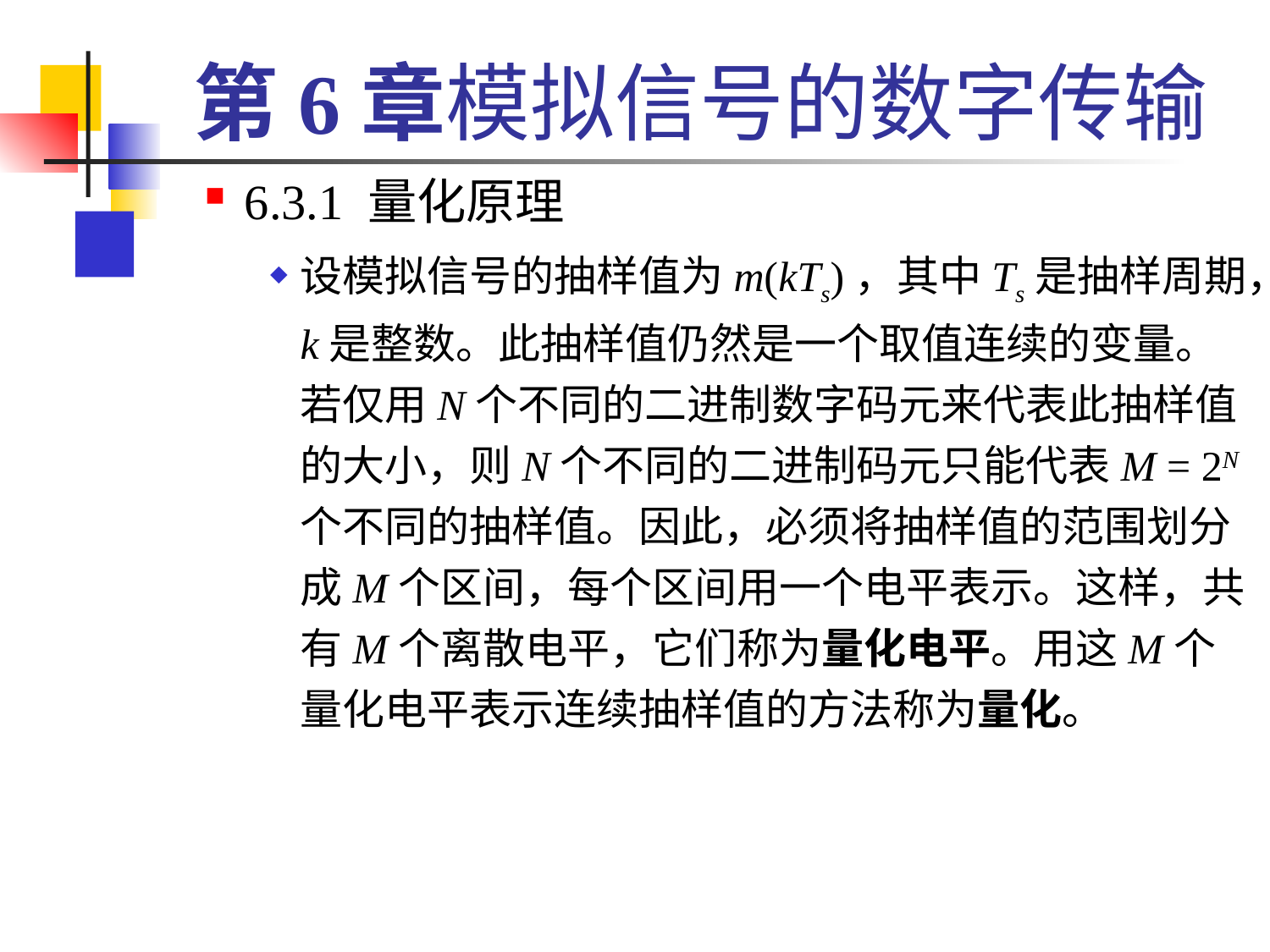

# 第6章模拟信号的数字传输
6.3.1 量化原理
设模拟信号的抽样值为m(kTs)，其中Ts是抽样周期，k是整数。此抽样值仍然是一个取值连续的变量。若仅用N个不同的二进制数字码元来代表此抽样值的大小，则N个不同的二进制码元只能代表M = 2N个不同的抽样值。因此，必须将抽样值的范围划分成M个区间，每个区间用一个电平表示。这样，共有M个离散电平，它们称为量化电平。用这M个量化电平表示连续抽样值的方法称为量化。
33